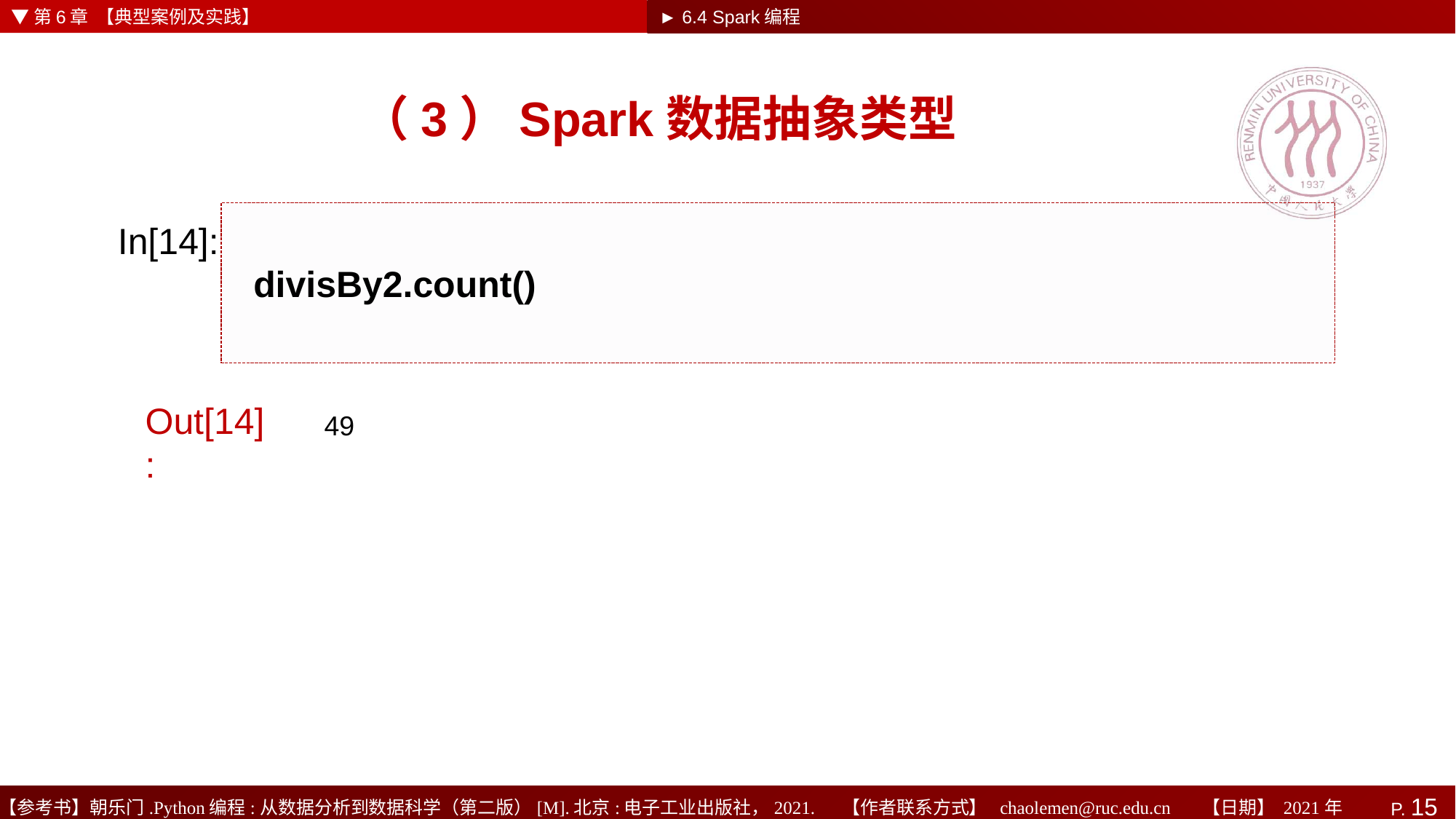

▼第6章  【典型案例及实践】
► 6.4 Spark编程
# （3）Spark数据抽象类型
divisBy2.count()
In[14]:
Out[14]:
49